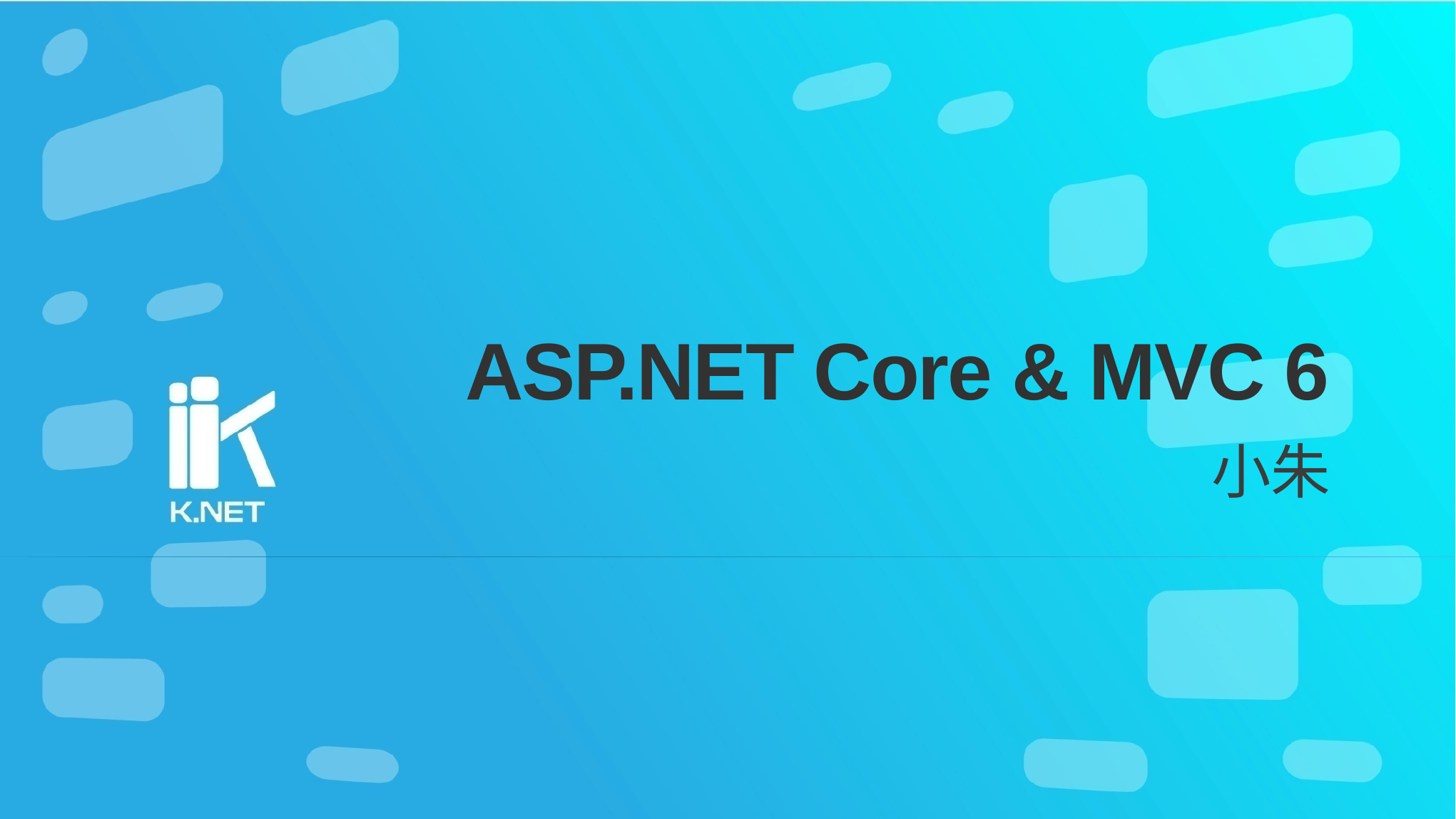

# ASP.NET Core & MVC 6
小朱